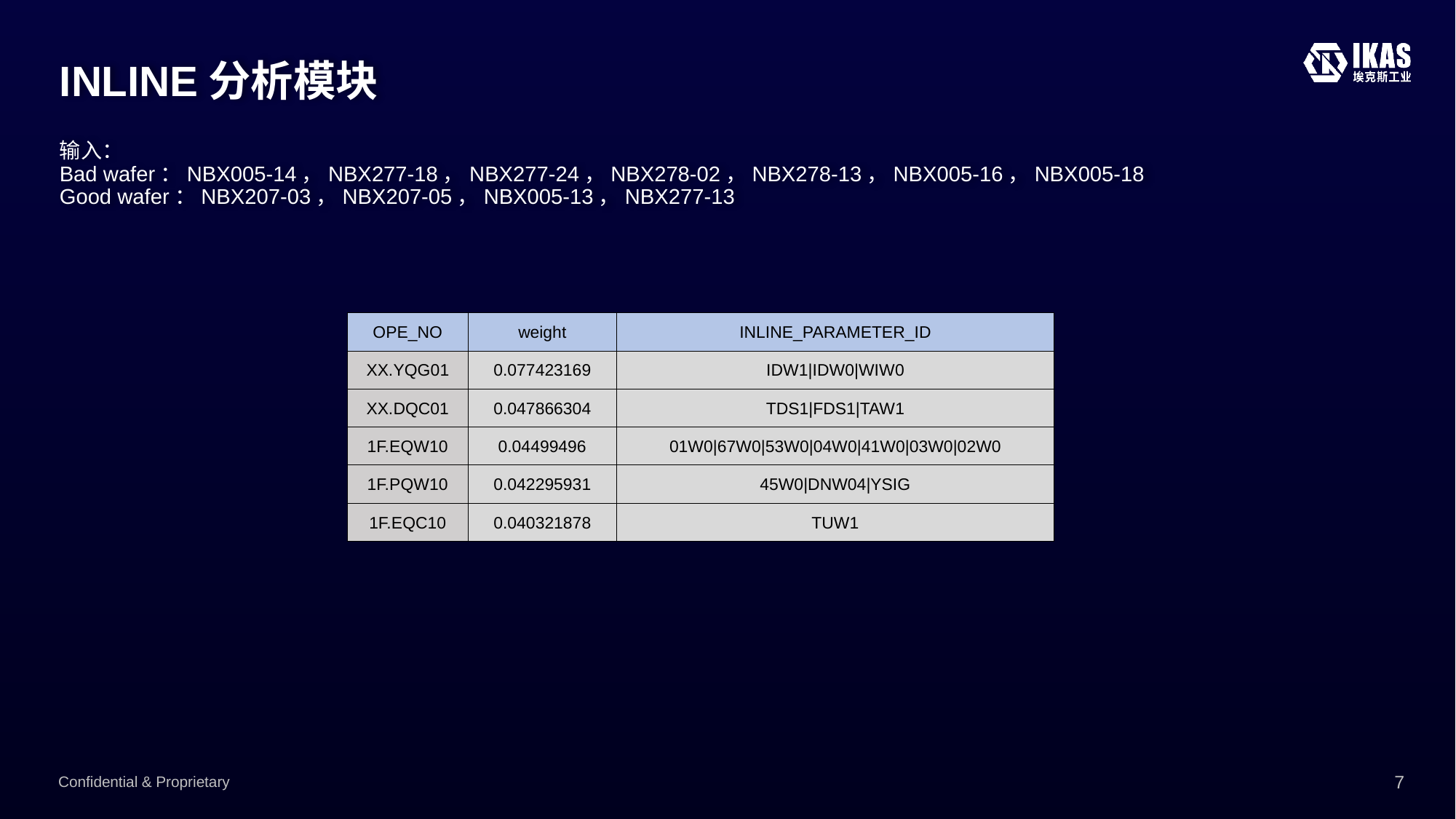

# INLINE分析模块
输入：
Bad wafer：NBX005-14，NBX277-18，NBX277-24，NBX278-02，NBX278-13，NBX005-16，NBX005-18
Good wafer：NBX207-03，NBX207-05，NBX005-13，NBX277-13
| OPE\_NO | weight | INLINE\_PARAMETER\_ID |
| --- | --- | --- |
| XX.YQG01 | 0.077423169 | IDW1|IDW0|WIW0 |
| XX.DQC01 | 0.047866304 | TDS1|FDS1|TAW1 |
| 1F.EQW10 | 0.04499496 | 01W0|67W0|53W0|04W0|41W0|03W0|02W0 |
| 1F.PQW10 | 0.042295931 | 45W0|DNW04|YSIG |
| 1F.EQC10 | 0.040321878 | TUW1 |